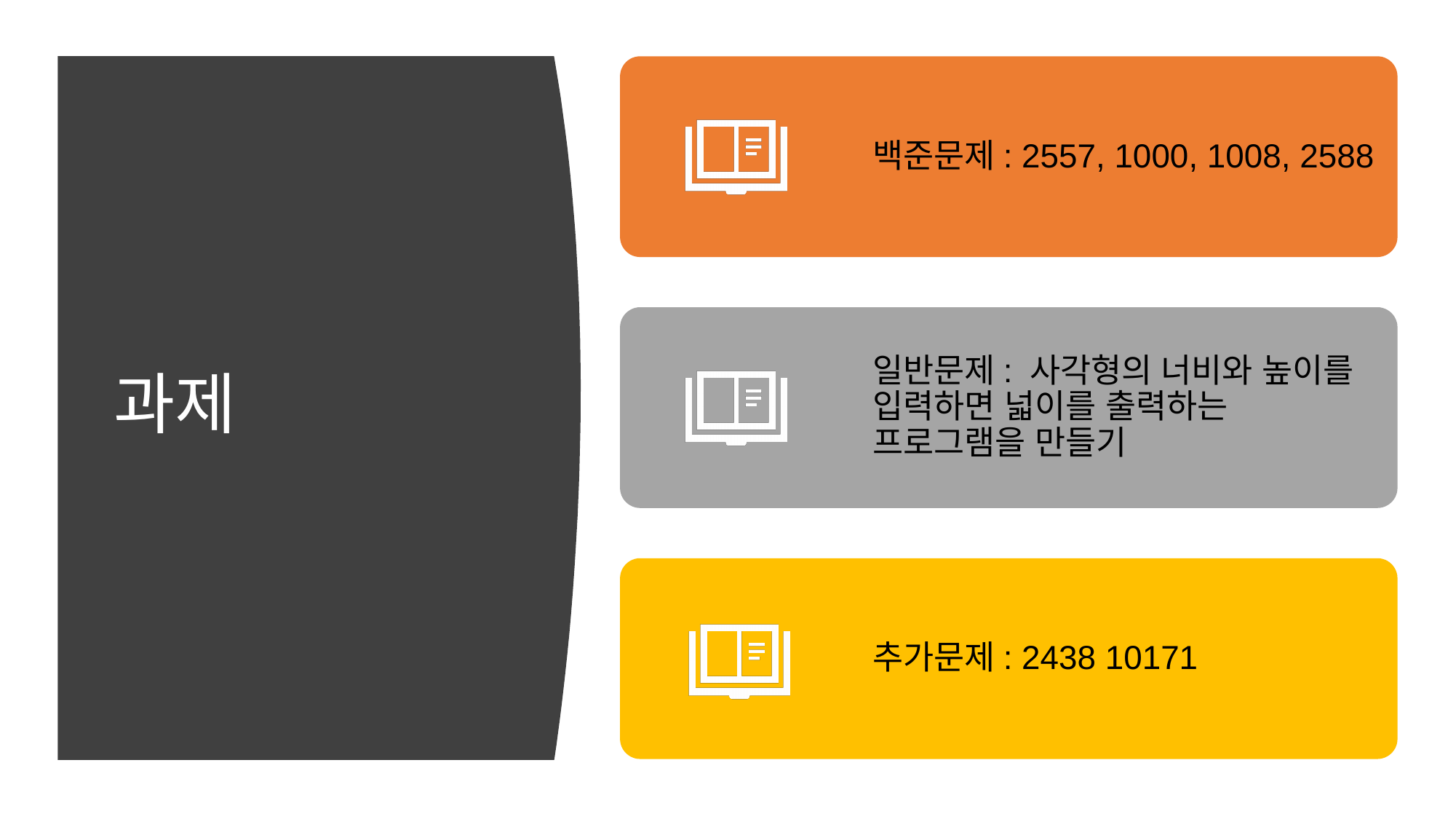

백준문제: 2557, 1000, 1008, 2588
일반문제: 사각형의 너비와 높이를 입력하면 넓이를 출력하는 프로그램을 만들기
추가문제: 2438 10171

# 과제